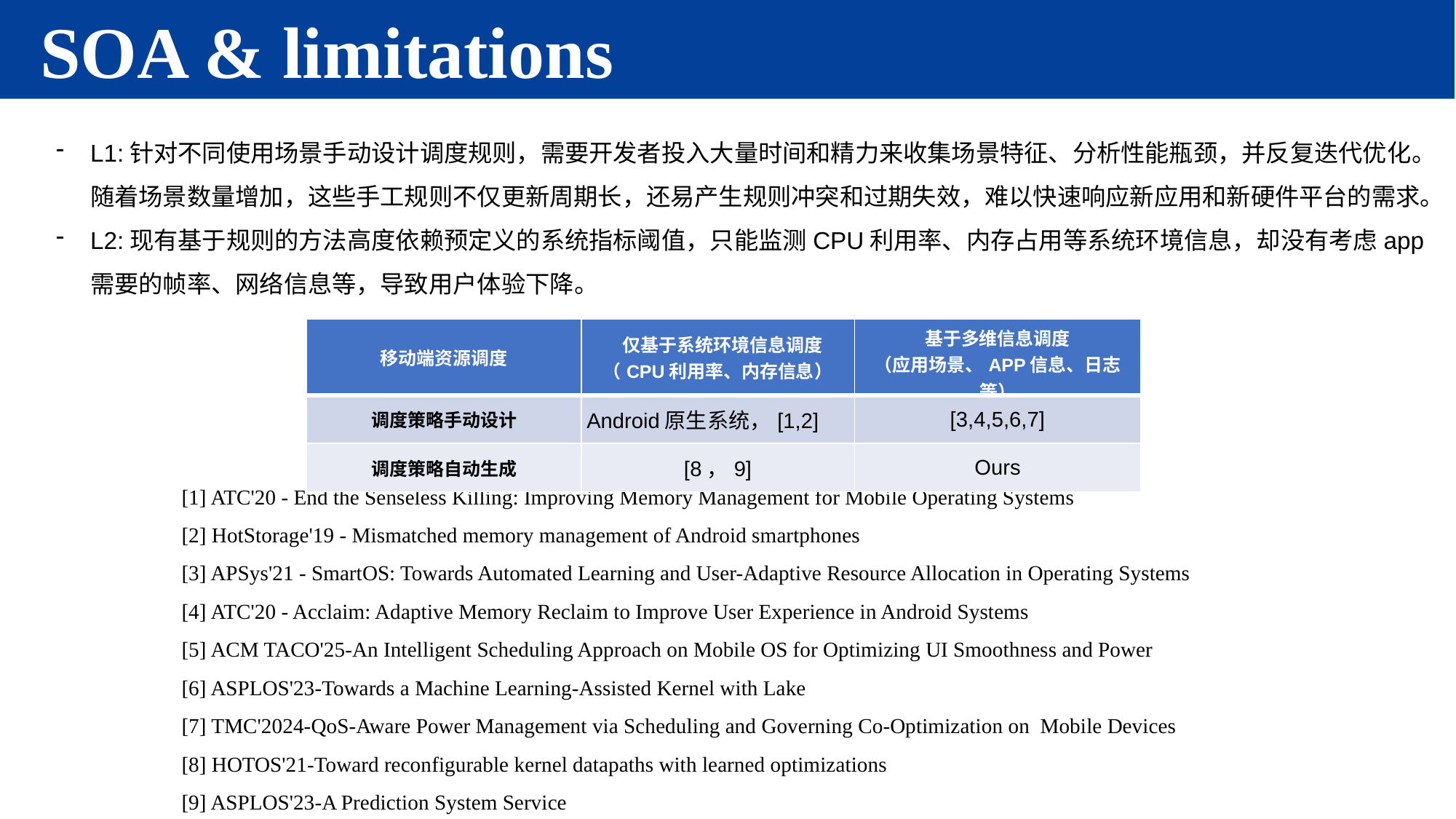

SOA & limitations
L1:针对不同使用场景手动设计调度规则，需要开发者投入大量时间和精力来收集场景特征、分析性能瓶颈，并反复迭代优化。随着场景数量增加，这些手工规则不仅更新周期长，还易产生规则冲突和过期失效，难以快速响应新应用和新硬件平台的需求。
L2:现有基于规则的方法高度依赖预定义的系统指标阈值，只能监测CPU利用率、内存占用等系统环境信息，却没有考虑app需要的帧率、网络信息等，导致用户体验下降。
| 移动端资源调度 | 仅基于系统环境信息调度 （CPU利用率、内存信息） | 基于多维信息调度 （应用场景、APP信息、日志等） |
| --- | --- | --- |
| 调度策略手动设计 | Android原生系统，[1,2] | [3,4,5,6,7] |
| 调度策略自动生成 | [8，9] | Ours |
[1] ATC'20 - End the Senseless Killing: Improving Memory Management for Mobile Operating Systems
[2] HotStorage'19 - Mismatched memory management of Android smartphones
[3] APSys'21 - SmartOS: Towards Automated Learning and User-Adaptive Resource Allocation in Operating Systems
[4] ATC'20 - Acclaim: Adaptive Memory Reclaim to Improve User Experience in Android Systems
[5] ACM TACO'25-An Intelligent Scheduling Approach on Mobile OS for Optimizing UI Smoothness and Power
[6] ASPLOS'23-Towards a Machine Learning-Assisted Kernel with Lake
[7] TMC'2024-QoS-Aware Power Management via Scheduling and Governing Co-Optimization on  Mobile Devices
[8] HOTOS'21-Toward reconfigurable kernel datapaths with learned optimizations
[9] ASPLOS'23-A Prediction System Service